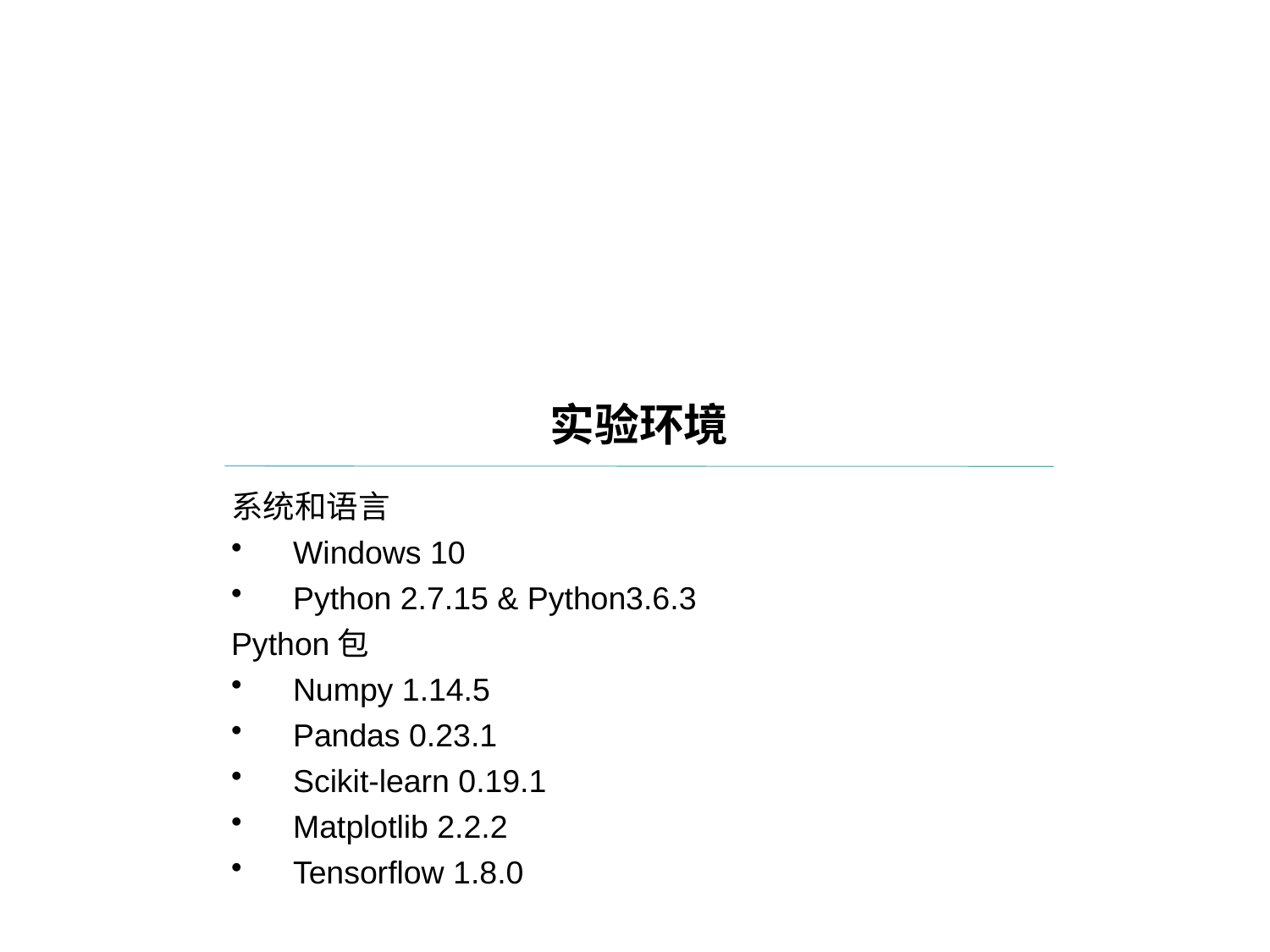

实验环境
系统和语言
Windows 10
Python 2.7.15 & Python3.6.3
Python包
Numpy 1.14.5
Pandas 0.23.1
Scikit-learn 0.19.1
Matplotlib 2.2.2
Tensorflow 1.8.0